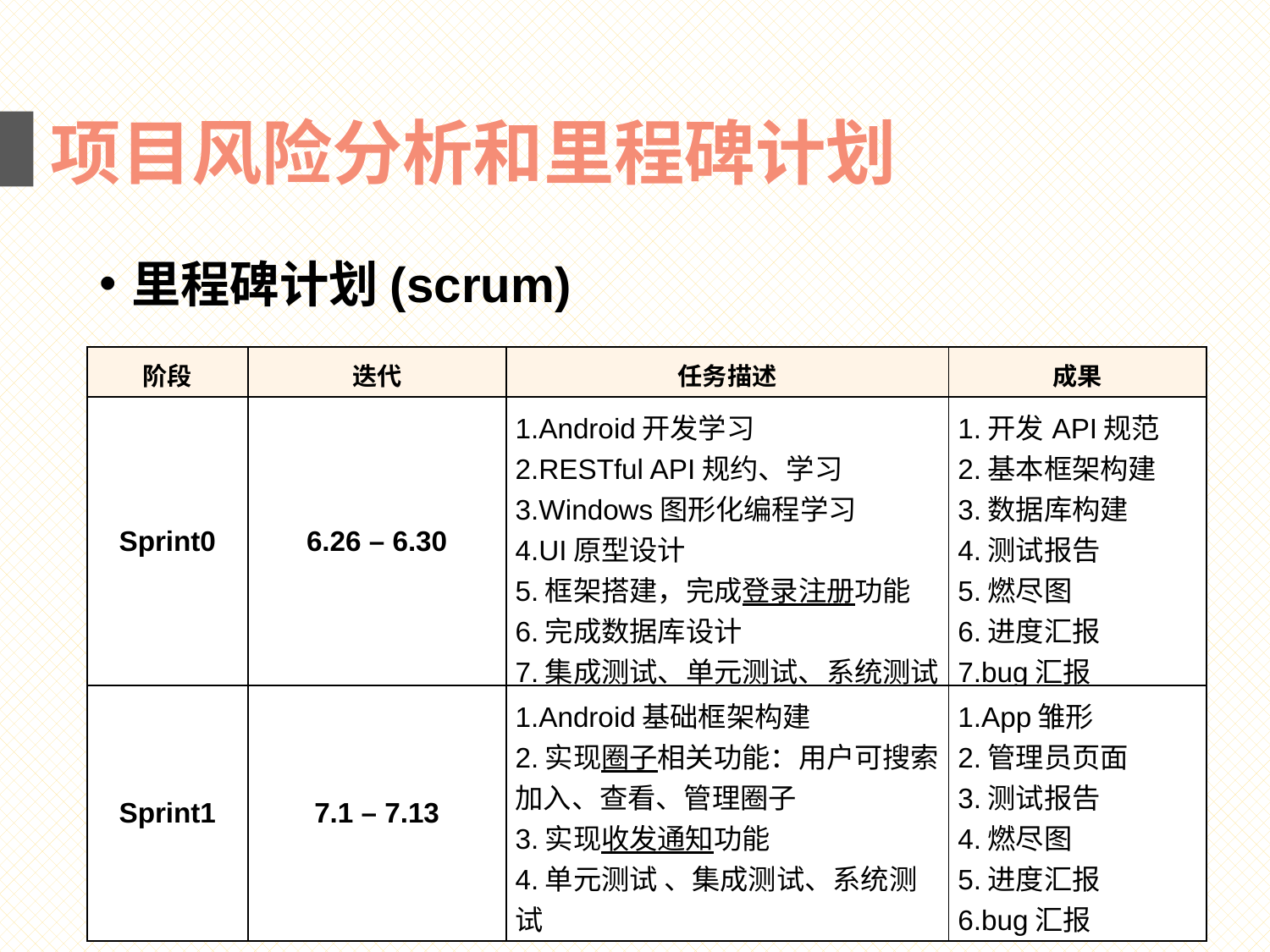

项目风险分析和里程碑计划

里程碑计划(scrum)
| 阶段 | 迭代 | 任务描述 | 成果 |
| --- | --- | --- | --- |
| Sprint0 | 6.26 – 6.30 | 1.Android开发学习 2.RESTful API规约、学习 3.Windows图形化编程学习 4.UI原型设计 5.框架搭建，完成登录注册功能 6.完成数据库设计 7.集成测试、单元测试、系统测试 | 1.开发API规范 2.基本框架构建 3.数据库构建 4.测试报告 5.燃尽图 6.进度汇报 7.bug汇报 |
| Sprint1 | 7.1 – 7.13 | 1.Android基础框架构建 2.实现圈子相关功能：用户可搜索加入、查看、管理圈子 3.实现收发通知功能 4.单元测试 、集成测试、系统测试 | 1.App雏形 2.管理员页面 3.测试报告 4.燃尽图 5.进度汇报 6.bug汇报 |